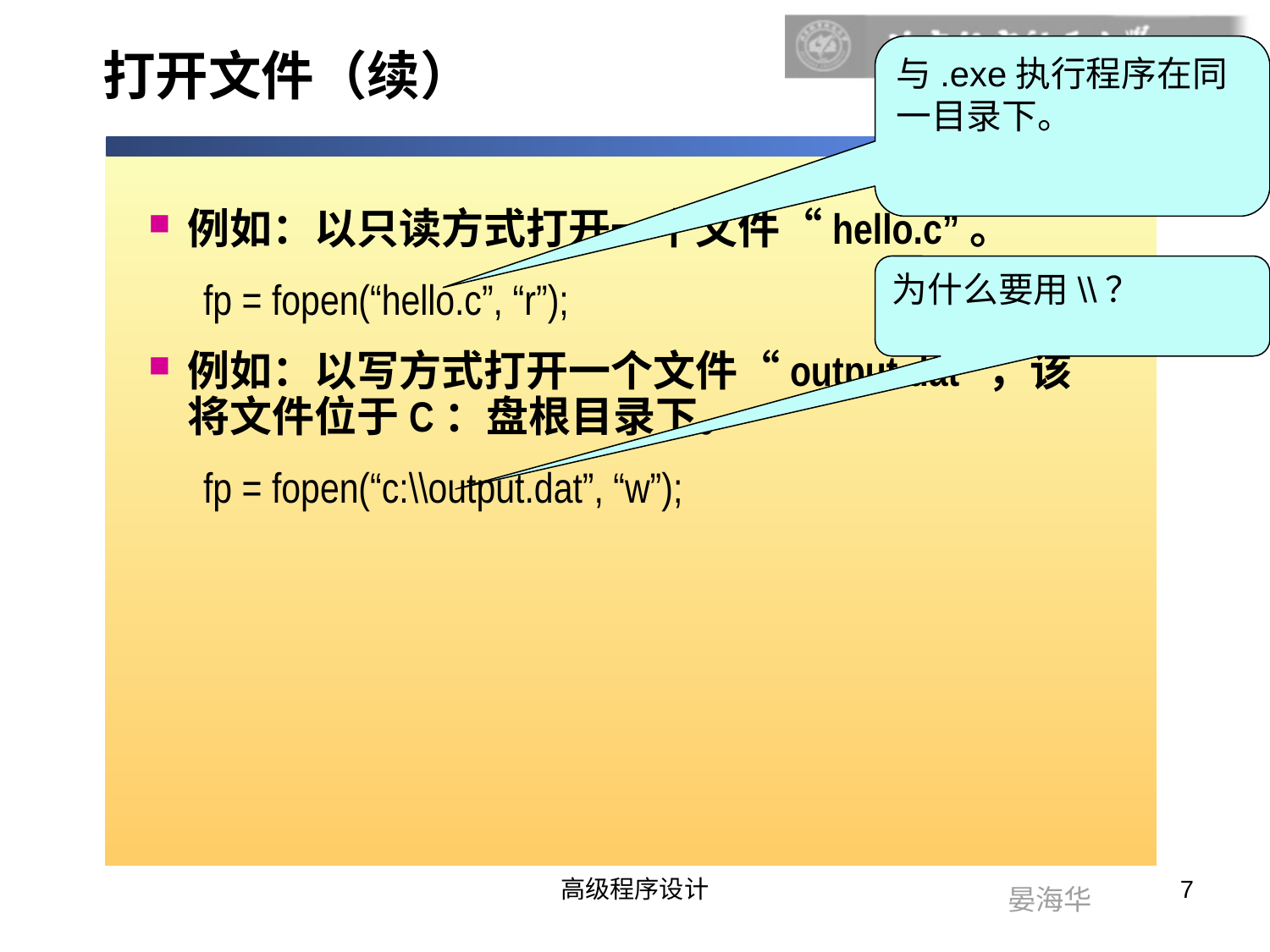

# 打开文件（续）
与.exe执行程序在同一目录下。
例如：以只读方式打开一个文件“hello.c”。
fp = fopen(“hello.c”, “r”);
例如：以写方式打开一个文件“output.dat”，该将文件位于C：盘根目录下。
fp = fopen(“c:\\output.dat”, “w”);
为什么要用\\？
高级程序设计
7